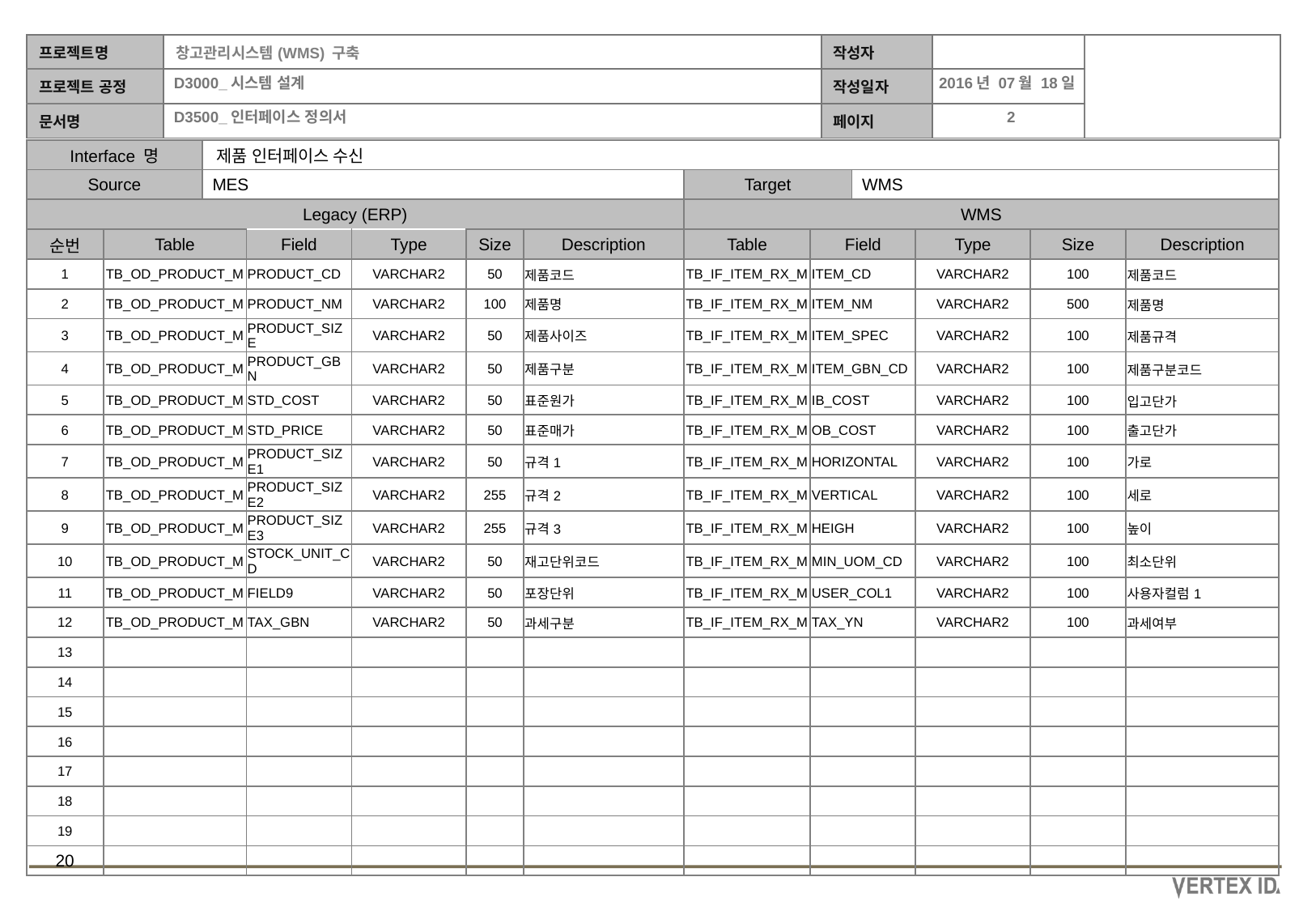

2016년 07월 18일
| Interface 명 |  | 제품 인터페이스 수신 |  |  |  |  |  |  |  |  |  |  |
| --- | --- | --- | --- | --- | --- | --- | --- | --- | --- | --- | --- | --- |
| Source |  | MES |  |  |  |  | Target |  | WMS |  |  |  |
| Legacy (ERP) |  |  |  |  |  |  | WMS |  |  |  |  |  |
| 순번 | Table | Field | Field | Type | Size | Description | Table | Field |  | Type | Size | Description |
| 1 | TB\_OD\_PRODUCT\_M |  | PRODUCT\_CD | VARCHAR2 | 50 | 제품코드 | TB\_IF\_ITEM\_RX\_M | ITEM\_CD |  | VARCHAR2 | 100 | 제품코드 |
| 2 | TB\_OD\_PRODUCT\_M |  | PRODUCT\_NM | VARCHAR2 | 100 | 제품명 | TB\_IF\_ITEM\_RX\_M | ITEM\_NM |  | VARCHAR2 | 500 | 제품명 |
| 3 | TB\_OD\_PRODUCT\_M |  | PRODUCT\_SIZE | VARCHAR2 | 50 | 제품사이즈 | TB\_IF\_ITEM\_RX\_M | ITEM\_SPEC |  | VARCHAR2 | 100 | 제품규격 |
| 4 | TB\_OD\_PRODUCT\_M |  | PRODUCT\_GBN | VARCHAR2 | 50 | 제품구분 | TB\_IF\_ITEM\_RX\_M | ITEM\_GBN\_CD |  | VARCHAR2 | 100 | 제품구분코드 |
| 5 | TB\_OD\_PRODUCT\_M |  | STD\_COST | VARCHAR2 | 50 | 표준원가 | TB\_IF\_ITEM\_RX\_M | IB\_COST |  | VARCHAR2 | 100 | 입고단가 |
| 6 | TB\_OD\_PRODUCT\_M |  | STD\_PRICE | VARCHAR2 | 50 | 표준매가 | TB\_IF\_ITEM\_RX\_M | OB\_COST |  | VARCHAR2 | 100 | 출고단가 |
| 7 | TB\_OD\_PRODUCT\_M |  | PRODUCT\_SIZE1 | VARCHAR2 | 50 | 규격1 | TB\_IF\_ITEM\_RX\_M | HORIZONTAL |  | VARCHAR2 | 100 | 가로 |
| 8 | TB\_OD\_PRODUCT\_M |  | PRODUCT\_SIZE2 | VARCHAR2 | 255 | 규격2 | TB\_IF\_ITEM\_RX\_M | VERTICAL |  | VARCHAR2 | 100 | 세로 |
| 9 | TB\_OD\_PRODUCT\_M |  | PRODUCT\_SIZE3 | VARCHAR2 | 255 | 규격3 | TB\_IF\_ITEM\_RX\_M | HEIGH |  | VARCHAR2 | 100 | 높이 |
| 10 | TB\_OD\_PRODUCT\_M |  | STOCK\_UNIT\_CD | VARCHAR2 | 50 | 재고단위코드 | TB\_IF\_ITEM\_RX\_M | MIN\_UOM\_CD |  | VARCHAR2 | 100 | 최소단위 |
| 11 | TB\_OD\_PRODUCT\_M |  | FIELD9 | VARCHAR2 | 50 | 포장단위 | TB\_IF\_ITEM\_RX\_M | USER\_COL1 |  | VARCHAR2 | 100 | 사용자컬럼1 |
| 12 | TB\_OD\_PRODUCT\_M |  | TAX\_GBN | VARCHAR2 | 50 | 과세구분 | TB\_IF\_ITEM\_RX\_M | TAX\_YN |  | VARCHAR2 | 100 | 과세여부 |
| 13 |  |  |  |  |  |  |  |  |  |  |  |  |
| 14 |  |  |  |  |  |  |  |  |  |  |  |  |
| 15 |  |  |  |  |  |  |  |  |  |  |  |  |
| 16 |  |  |  |  |  |  |  |  |  |  |  |  |
| 17 |  |  |  |  |  |  |  |  |  |  |  |  |
| 18 |  |  |  |  |  |  |  |  |  |  |  |  |
| 19 |  |  |  |  |  |  |  |  |  |  |  |  |
| 20 |  |  |  |  |  |  |  |  |  |  |  |  |